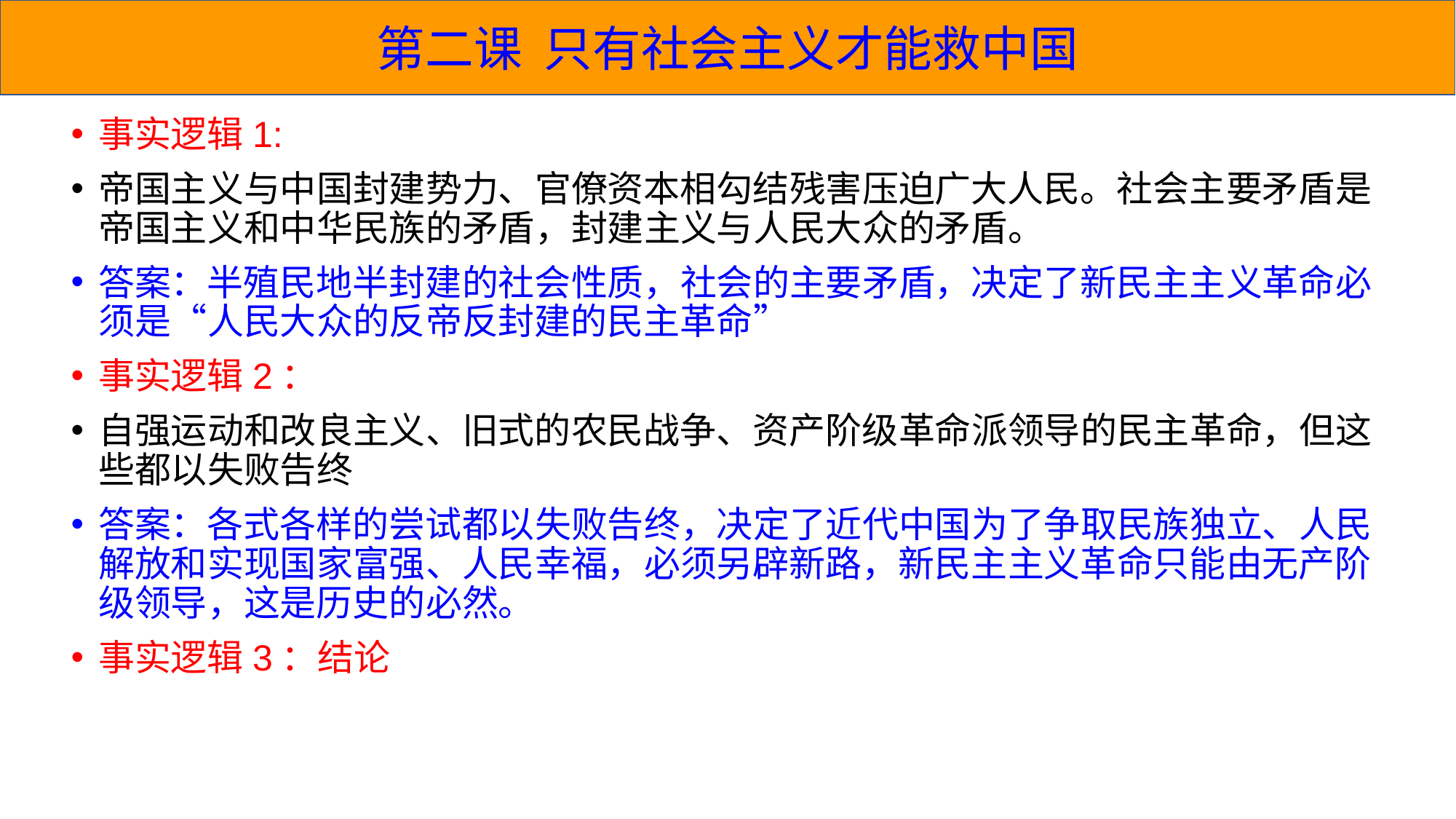

第二课  只有社会主义才能救中国
事实逻辑1:
帝国主义与中国封建势力、官僚资本相勾结残害压迫广大人民。社会主要矛盾是帝国主义和中华民族的矛盾，封建主义与人民大众的矛盾。
答案：半殖民地半封建的社会性质，社会的主要矛盾，决定了新民主主义革命必须是“人民大众的反帝反封建的民主革命”
事实逻辑2：
自强运动和改良主义、旧式的农民战争、资产阶级革命派领导的民主革命，但这些都以失败告终
答案：各式各样的尝试都以失败告终，决定了近代中国为了争取民族独立、人民解放和实现国家富强、人民幸福，必须另辟新路，新民主主义革命只能由无产阶级领导，这是历史的必然。
事实逻辑3：结论